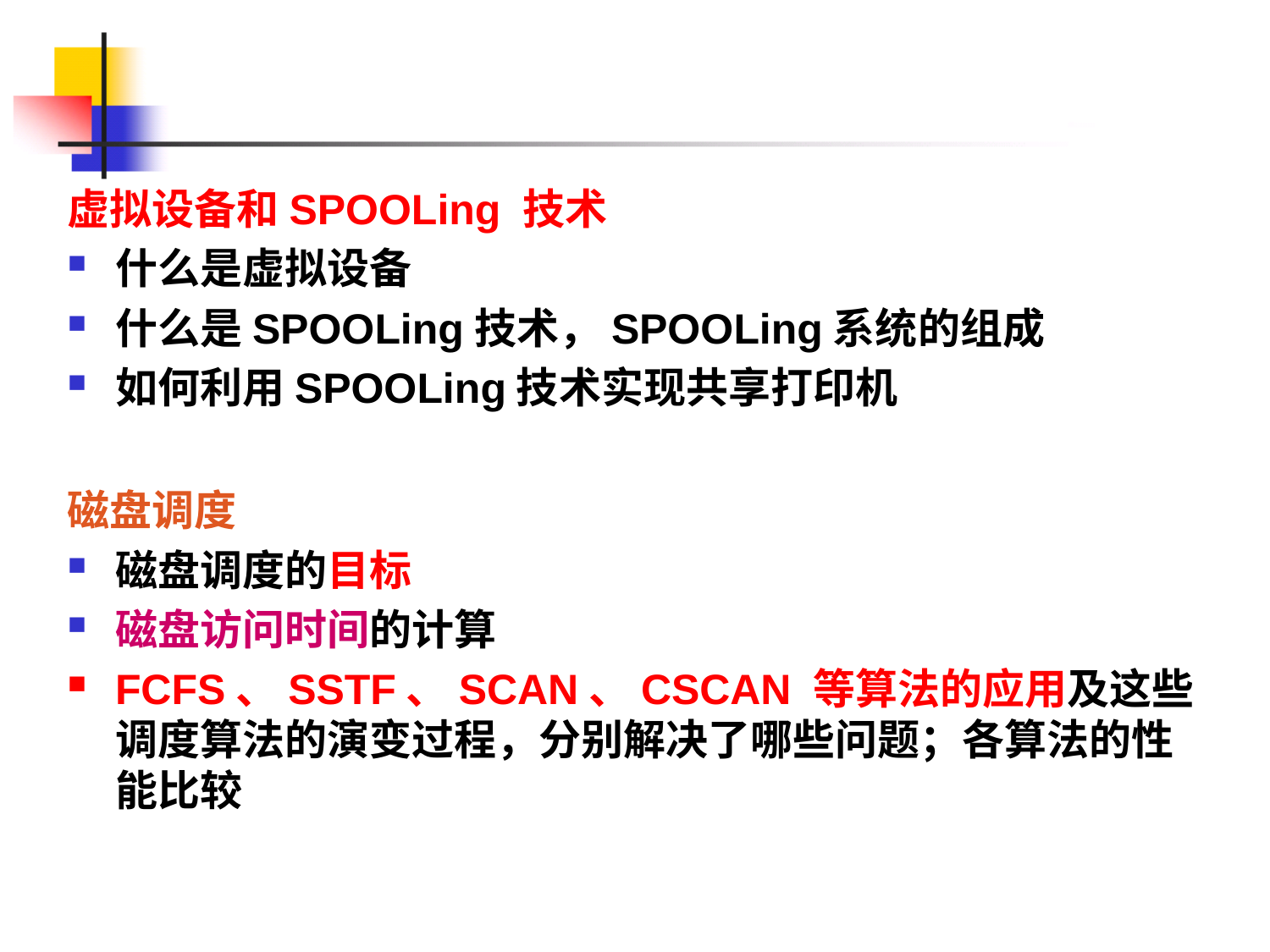

虚拟设备和SPOOLing 技术
什么是虚拟设备
什么是SPOOLing技术，SPOOLing系统的组成
如何利用SPOOLing技术实现共享打印机

磁盘调度
磁盘调度的目标
磁盘访问时间的计算
FCFS、SSTF、SCAN、CSCAN 等算法的应用及这些调度算法的演变过程，分别解决了哪些问题；各算法的性能比较